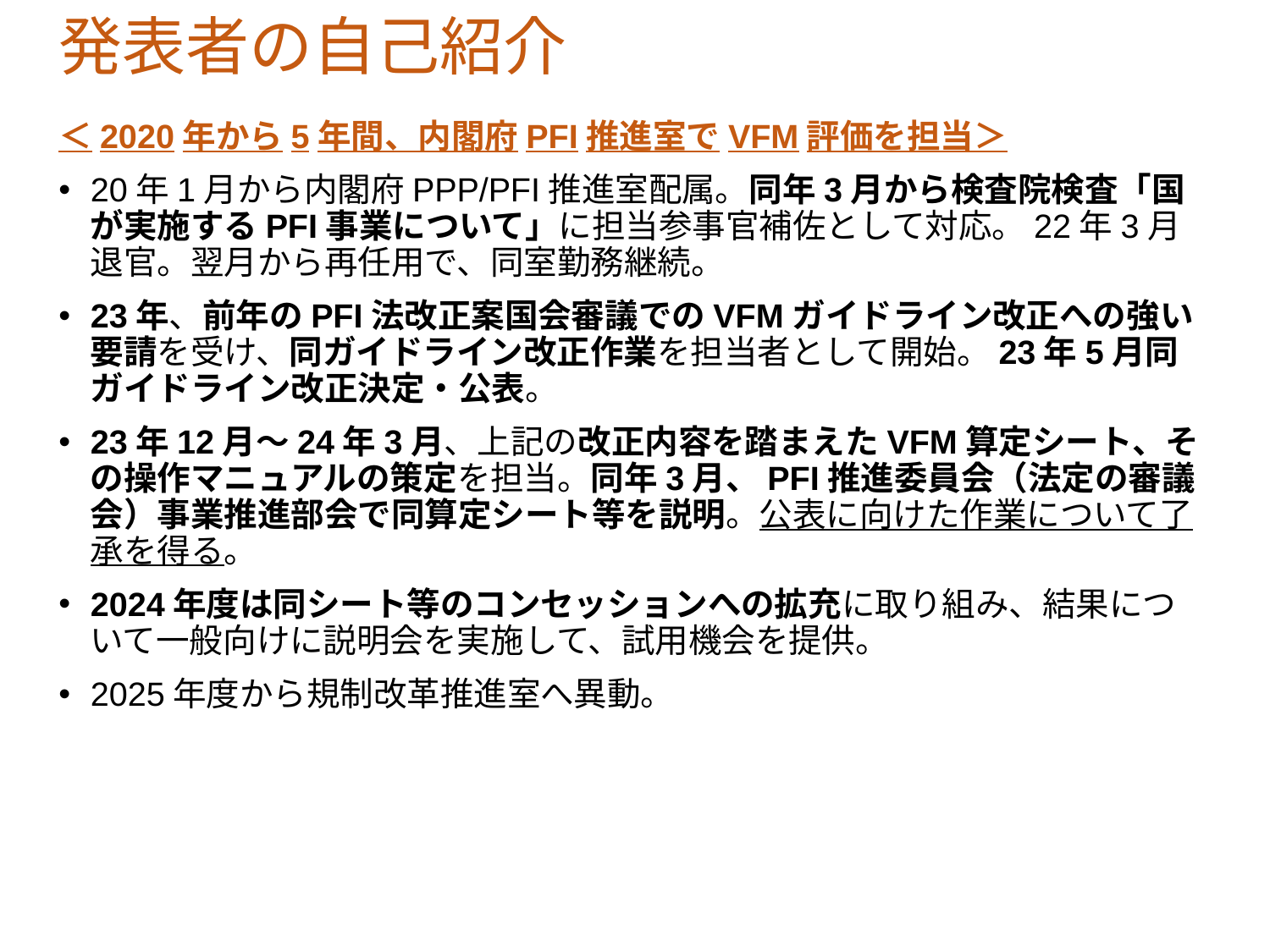

# 発表者の自己紹介
＜2020年から5年間、内閣府PFI推進室でVFM評価を担当＞
20年1月から内閣府PPP/PFI推進室配属。同年3月から検査院検査「国が実施するPFI事業について」に担当参事官補佐として対応。22年3月退官。翌月から再任用で、同室勤務継続。
23年、前年のPFI法改正案国会審議でのVFMガイドライン改正への強い要請を受け、同ガイドライン改正作業を担当者として開始。23年5月同ガイドライン改正決定・公表。
23年12月～24年3月、上記の改正内容を踏まえたVFM算定シート、その操作マニュアルの策定を担当。同年3月、PFI推進委員会（法定の審議会）事業推進部会で同算定シート等を説明。公表に向けた作業について了承を得る。
2024年度は同シート等のコンセッションへの拡充に取り組み、結果について一般向けに説明会を実施して、試用機会を提供。
2025年度から規制改革推進室へ異動。